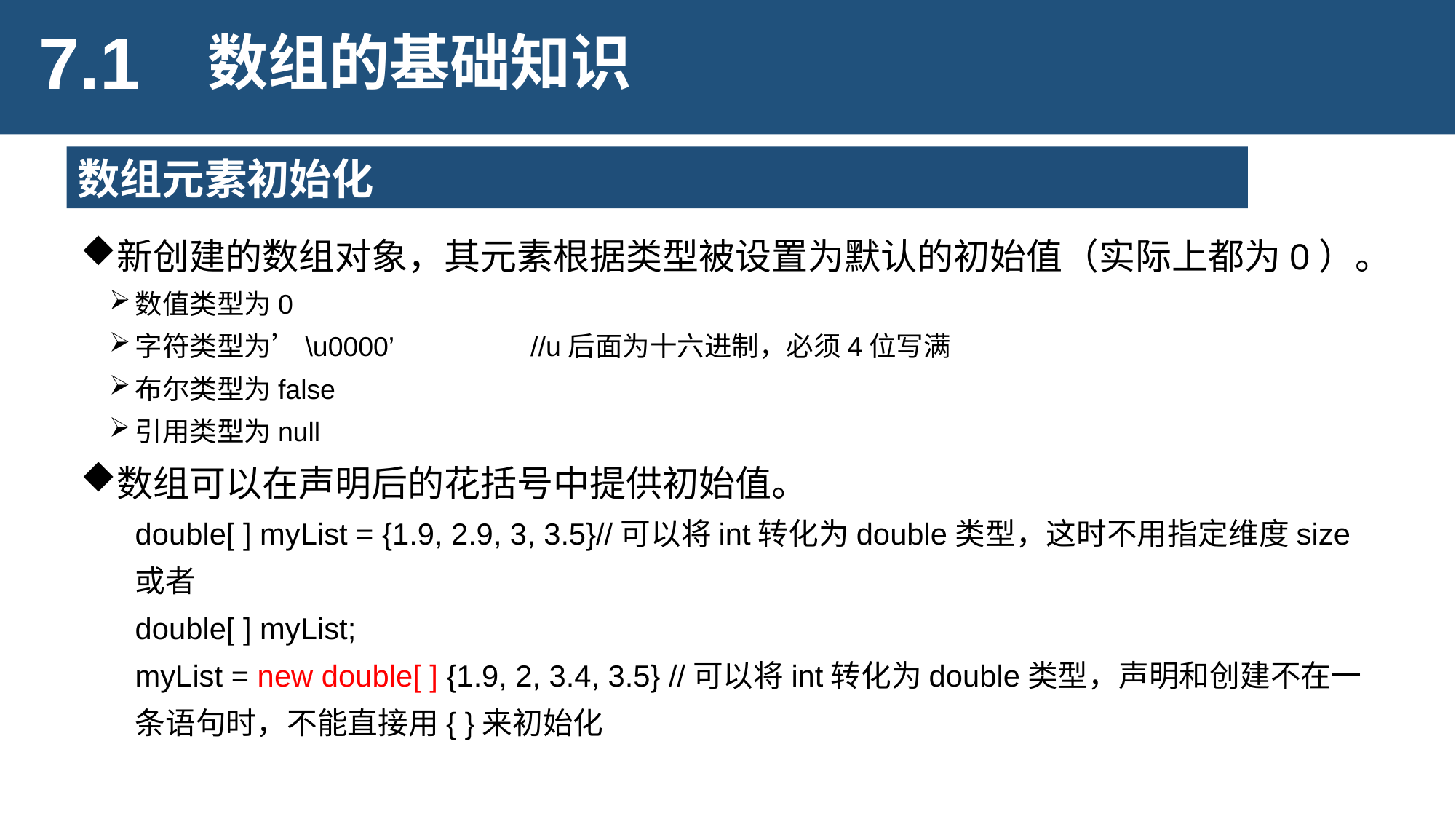

7.1
数组的基础知识
数组元素初始化
新创建的数组对象，其元素根据类型被设置为默认的初始值（实际上都为0）。
数值类型为0
字符类型为’\u0000’                  //u后面为十六进制，必须4位写满
布尔类型为false
引用类型为null
数组可以在声明后的花括号中提供初始值。
double[ ] myList = {1.9, 2.9, 3, 3.5}//可以将int转化为double类型，这时不用指定维度size
或者
double[ ] myList;
myList = new double[ ] {1.9, 2, 3.4, 3.5} //可以将int转化为double类型，声明和创建不在一条语句时，不能直接用{ }来初始化